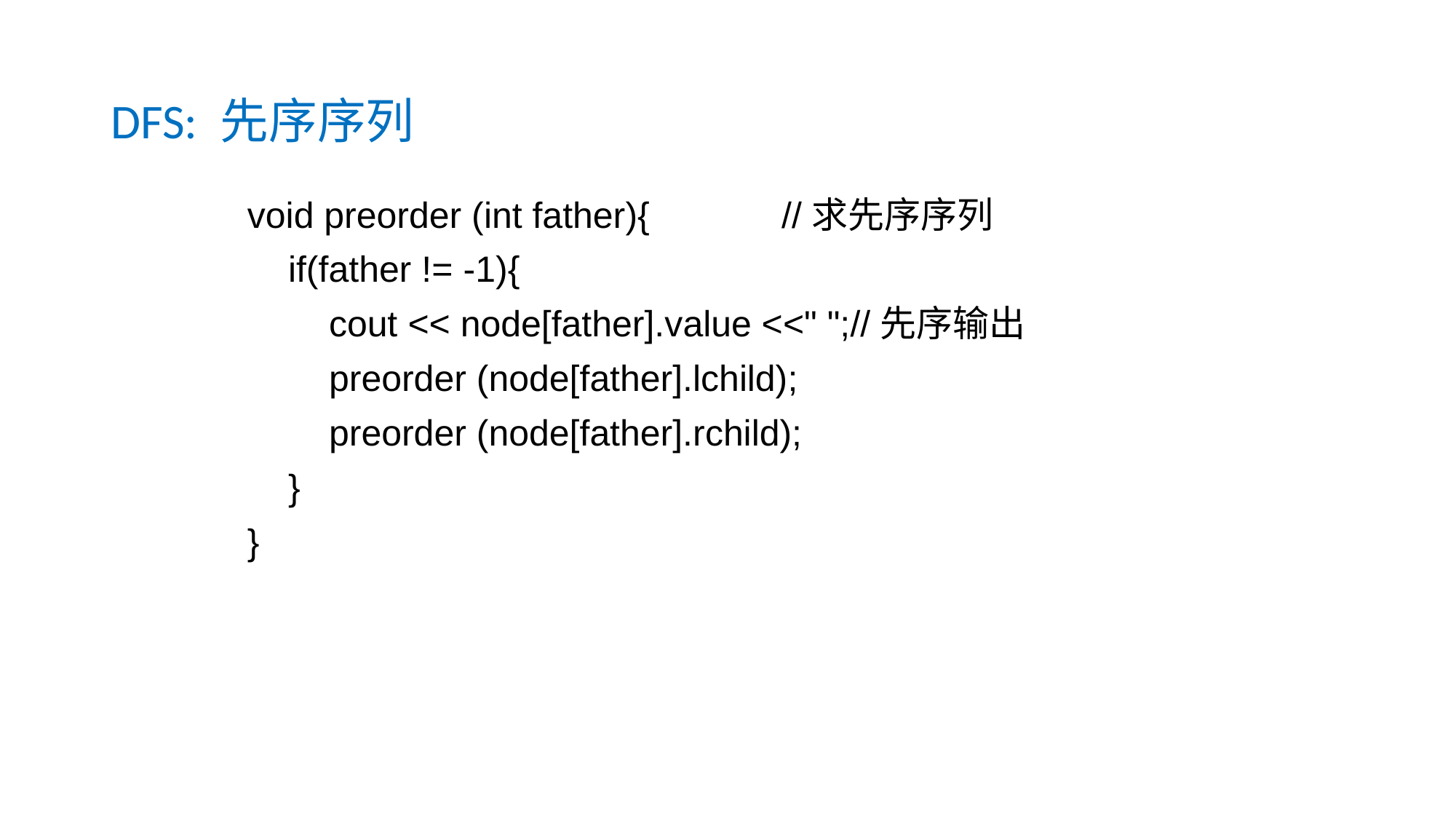

# DFS: 先序序列
void preorder (int father){             //求先序序列
    if(father != -1){
        cout << node[father].value <<" ";//先序输出
        preorder (node[father].lchild);
        preorder (node[father].rchild);
    }
}